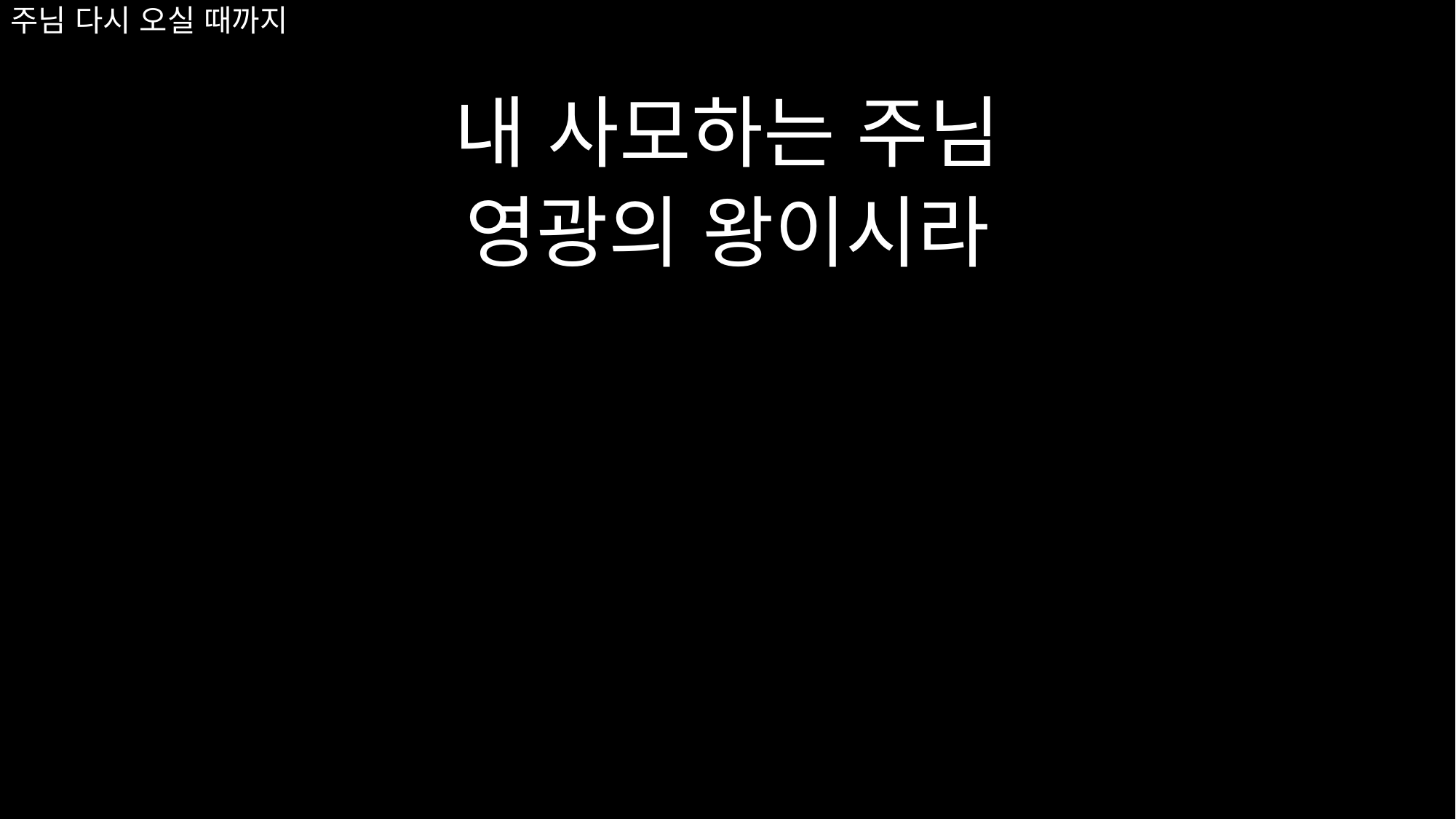

# 주님 다시 오실 때까지
내 사모하는 주님
영광의 왕이시라